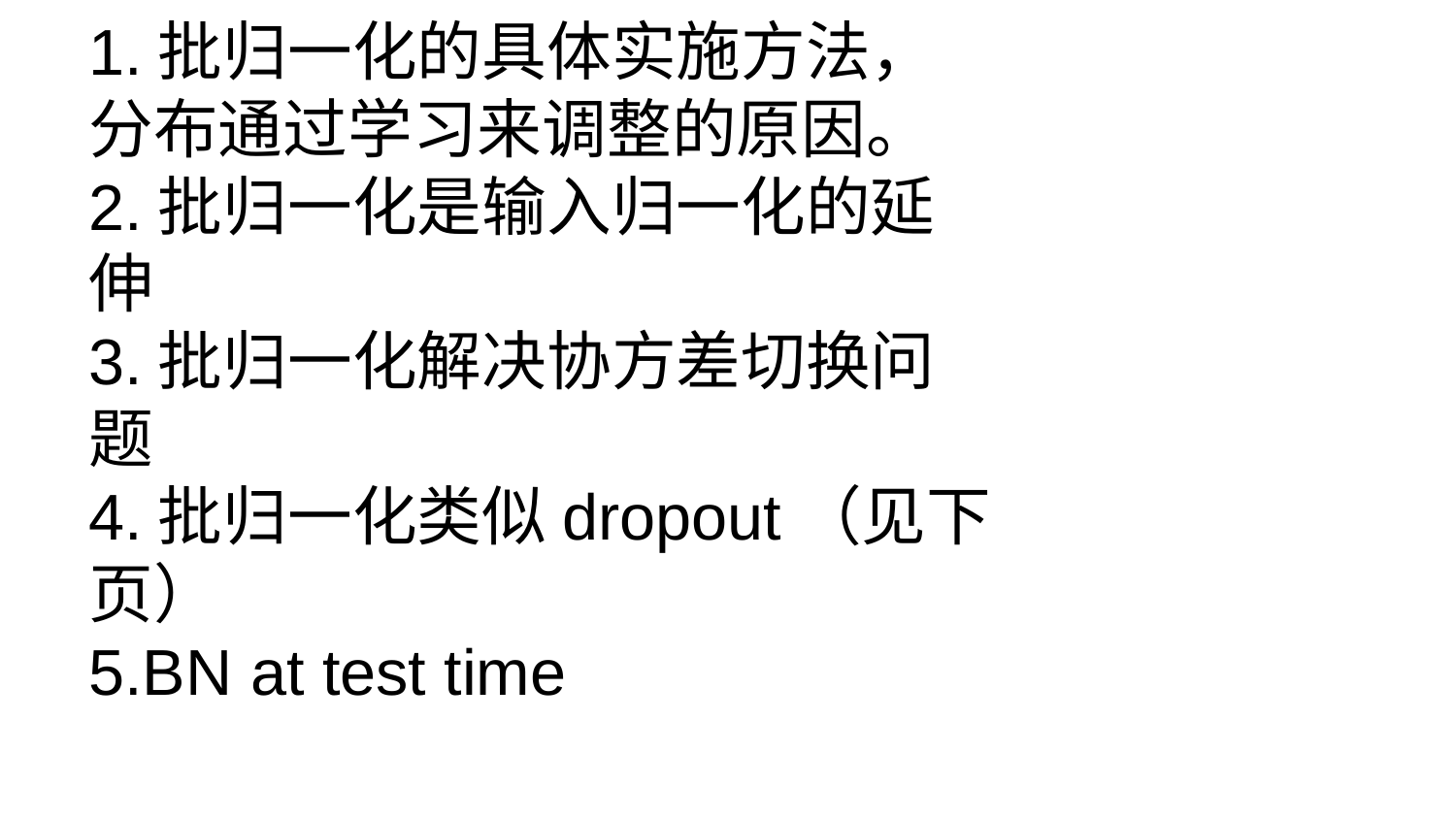

1.批归一化的具体实施方法，分布通过学习来调整的原因。
2.批归一化是输入归一化的延伸
3.批归一化解决协方差切换问题
4.批归一化类似dropout（见下页）
5.BN at test time